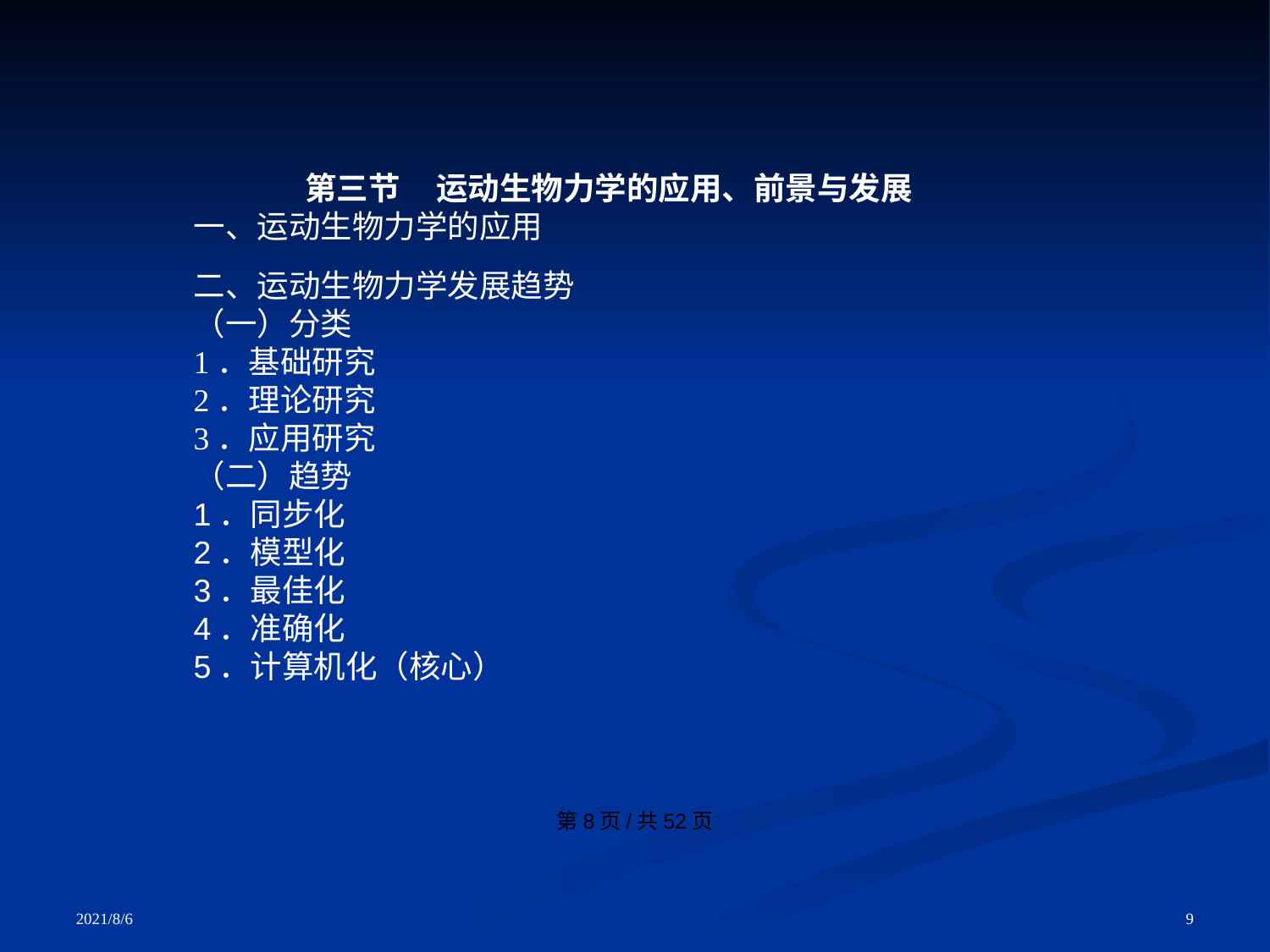

第8页/共52页
第三节     运动生物力学的应用、前景与发展
一、运动生物力学的应用
二、运动生物力学发展趋势
（一）分类
1．基础研究
2．理论研究
3．应用研究
（二）趋势
1．同步化
2．模型化
3．最佳化
4．准确化
5．计算机化（核心）

9
2021/8/6